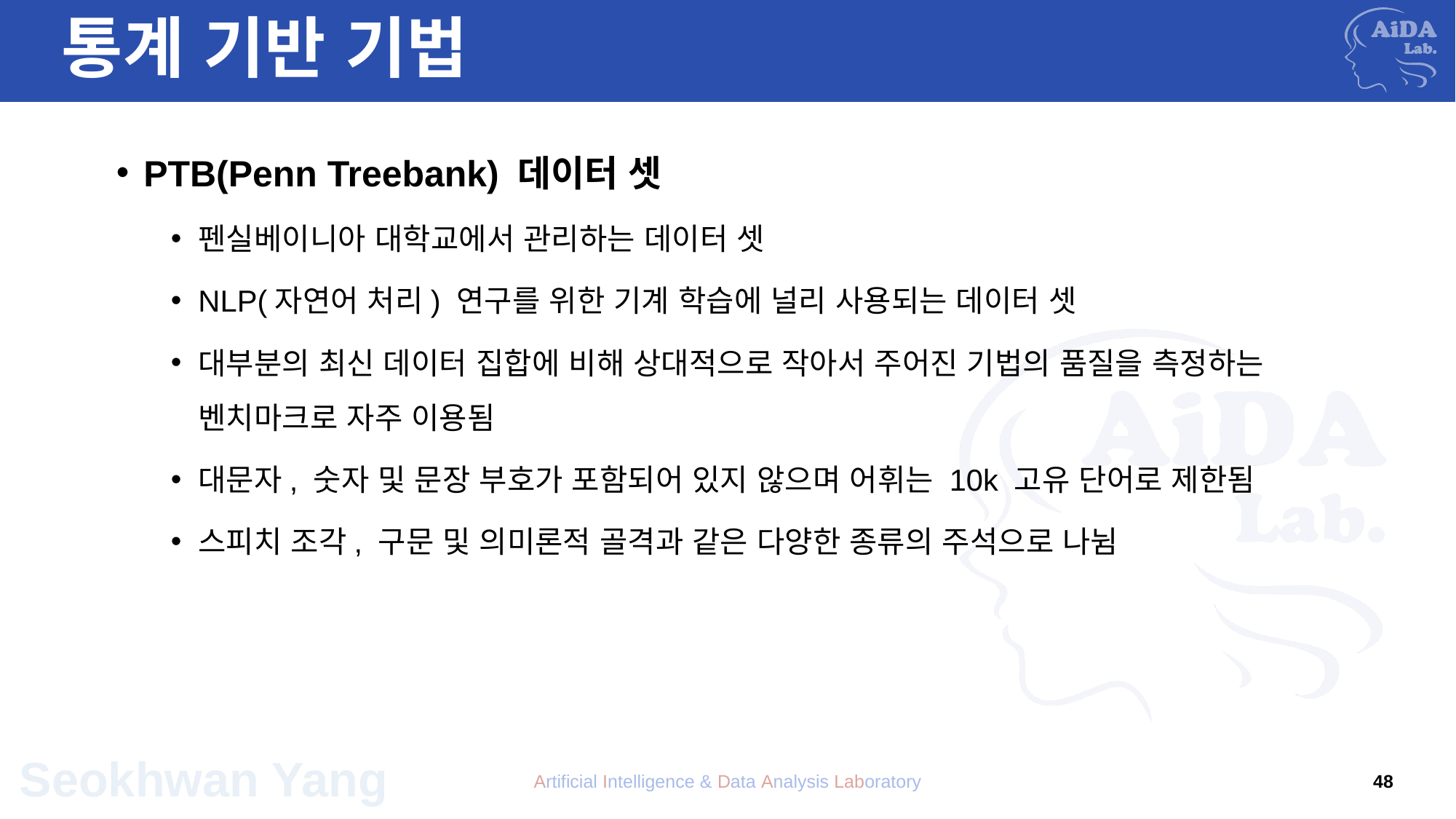

# 통계 기반 기법
PTB(Penn Treebank) 데이터 셋
펜실베이니아 대학교에서 관리하는 데이터 셋
NLP(자연어 처리) 연구를 위한 기계 학습에 널리 사용되는 데이터 셋
대부분의 최신 데이터 집합에 비해 상대적으로 작아서 주어진 기법의 품질을 측정하는 벤치마크로 자주 이용됨
대문자, 숫자 및 문장 부호가 포함되어 있지 않으며 어휘는 10k 고유 단어로 제한됨
스피치 조각, 구문 및 의미론적 골격과 같은 다양한 종류의 주석으로 나뉨
Artificial Intelligence & Data Analysis Laboratory
48